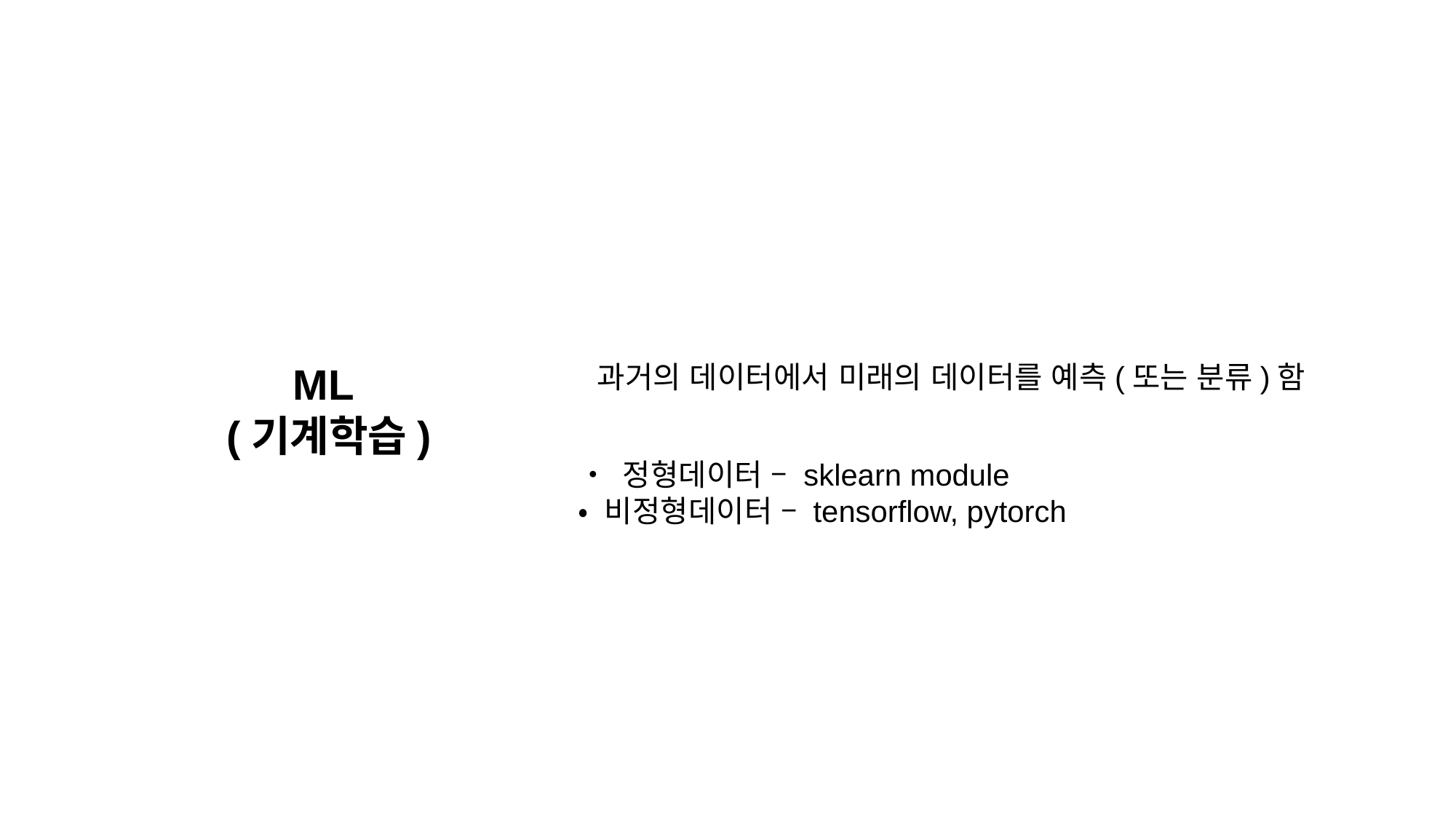

과거의 데이터에서 미래의 데이터를 예측(또는 분류)함
ML
(기계학습)
• 정형데이터 – sklearn module
• 비정형데이터 – tensorflow, pytorch